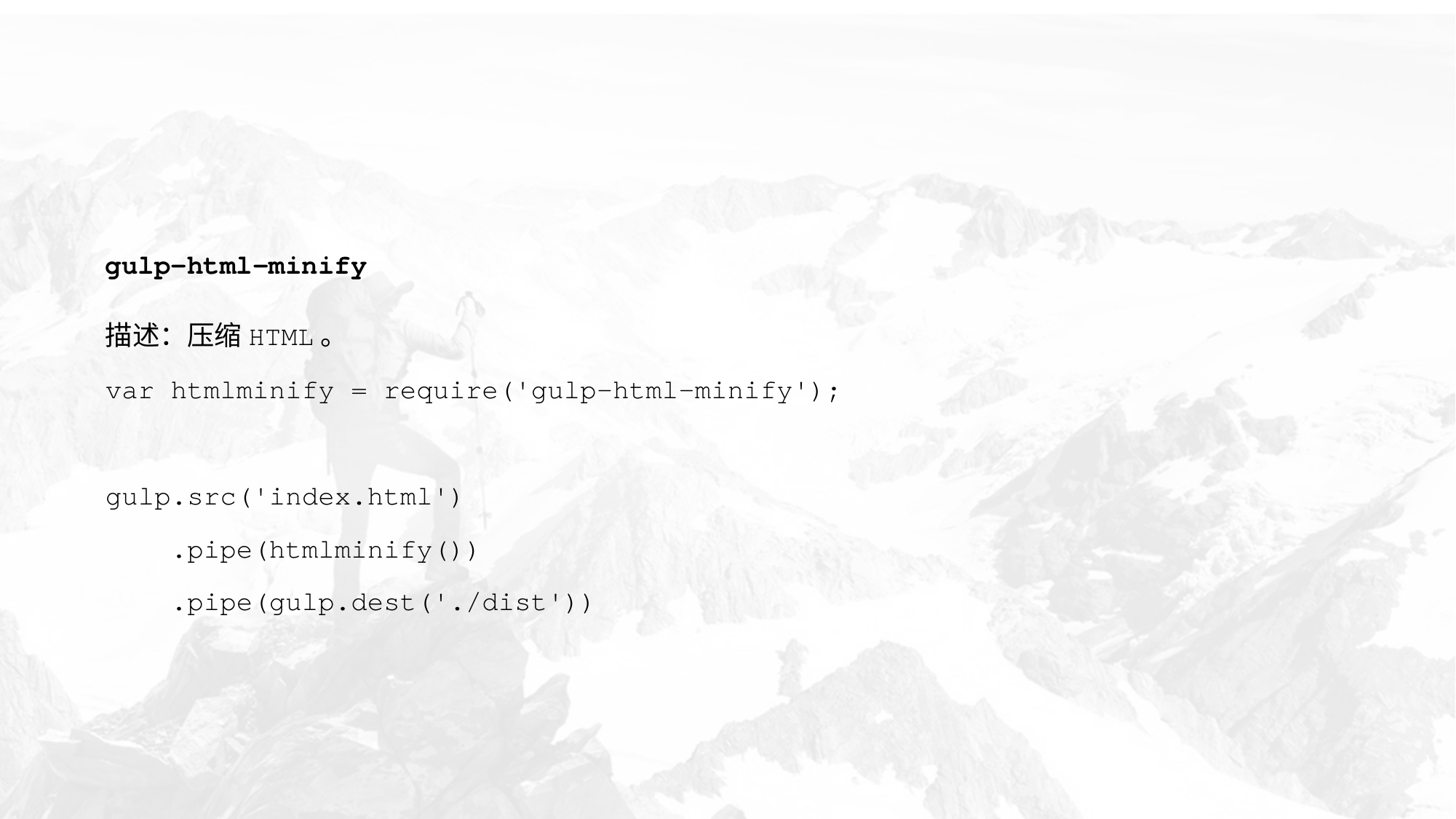

gulp-html-minify
描述：压缩HTML。
var htmlminify = require('gulp-html-minify');

gulp.src('index.html')
    .pipe(htmlminify())
    .pipe(gulp.dest('./dist'))